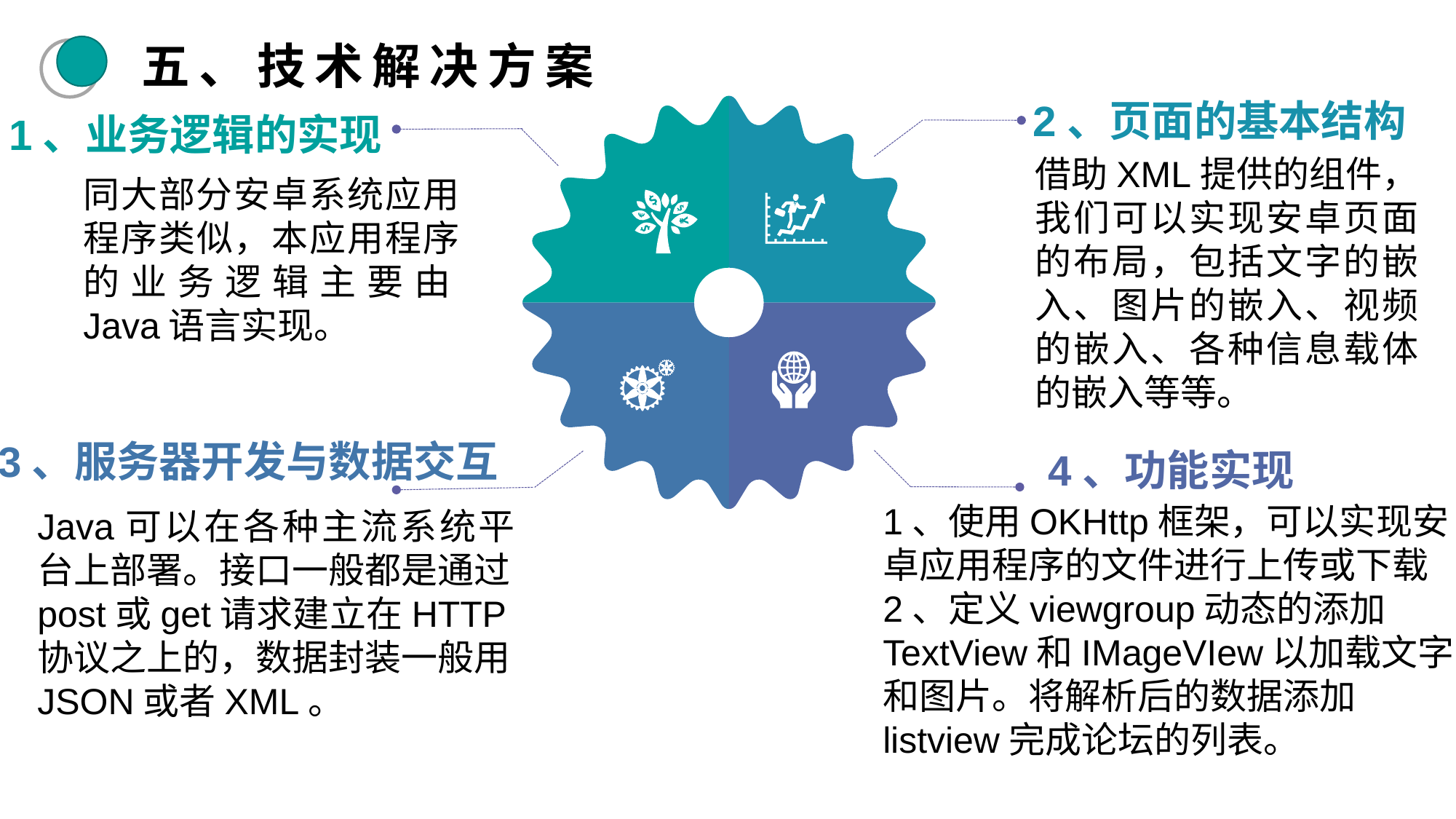

五、技术解决方案

2、页面的基本结构
1、业务逻辑的实现
同大部分安卓系统应用程序类似，本应用程序的业务逻辑主要由Java语言实现。

借助XML提供的组件，我们可以实现安卓页面的布局，包括文字的嵌入、图片的嵌入、视频的嵌入、各种信息载体的嵌入等等。

3、服务器开发与数据交互
4、功能实现
1、使用OKHttp框架，可以实现安卓应用程序的文件进行上传或下载
2、定义viewgroup动态的添加TextView和IMageVIew以加载文字和图片。将解析后的数据添加listview完成论坛的列表。
Java可以在各种主流系统平台上部署。接口一般都是通过post或get请求建立在HTTP协议之上的，数据封装一般用JSON或者XML。